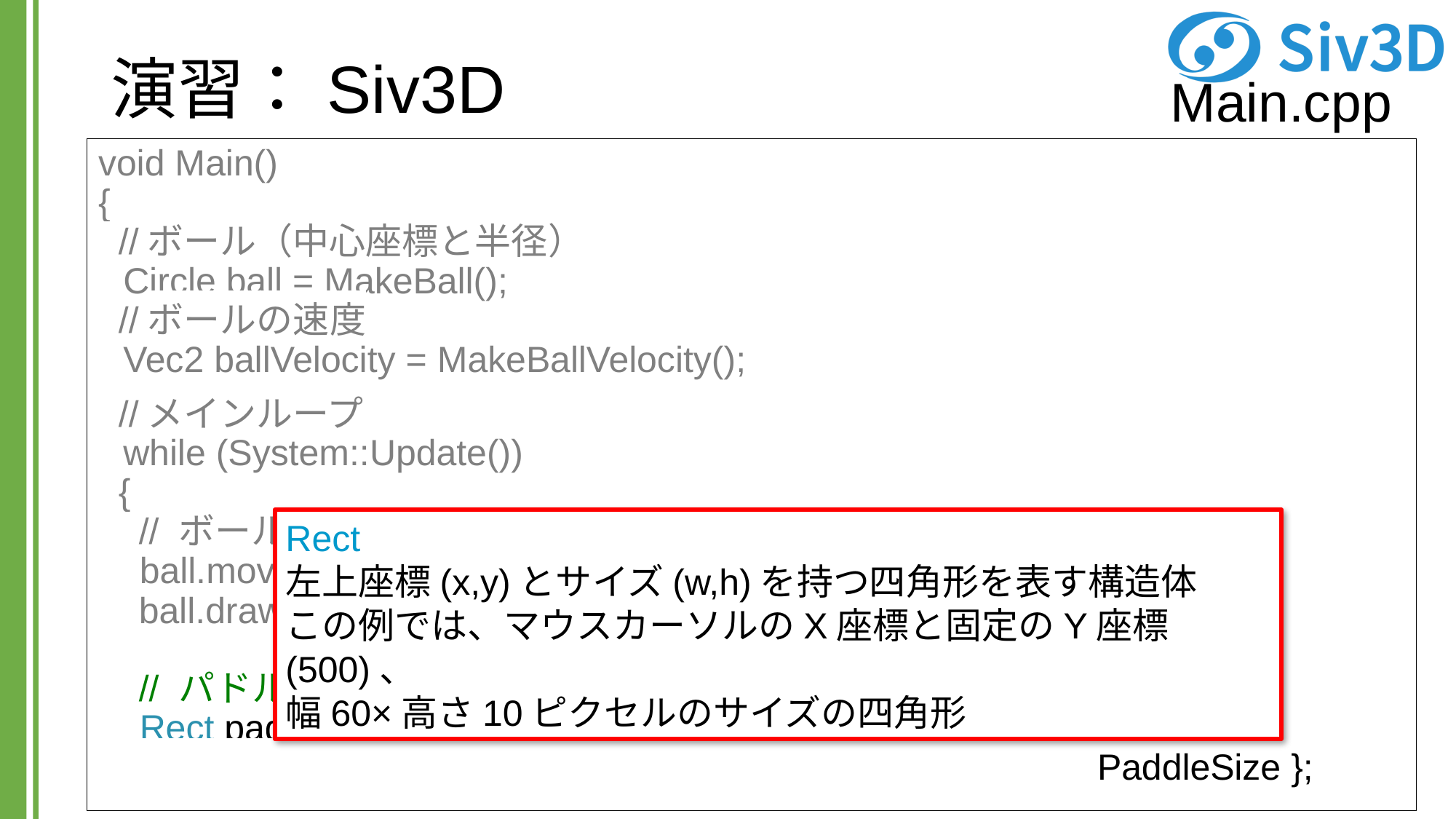

# 演習：Siv3D
Main.cpp
void Main()
{
  //ボール（中心座標と半径）
  Circle ball = MakeBall();
  //ボールの速度
  Vec2 ballVelocity = MakeBallVelocity();
  //メインループ
  while (System::Update())
  {
    // ボールの座標を移動して描画
    ball.moveBy(ballVelocity * Scene::DeltaTime());
    ball.draw();
    // パドル
    Rect paddle{ Arg::center(Cursor::Pos().x, PaddleY),
　　　　　　　　　　　　　　　　　　　　　　　　　　　 PaddleSize };
Rect
左上座標(x,y)とサイズ(w,h)を持つ四角形を表す構造体
この例では、マウスカーソルのX座標と固定のY座標(500)、
幅60×高さ10ピクセルのサイズの四角形